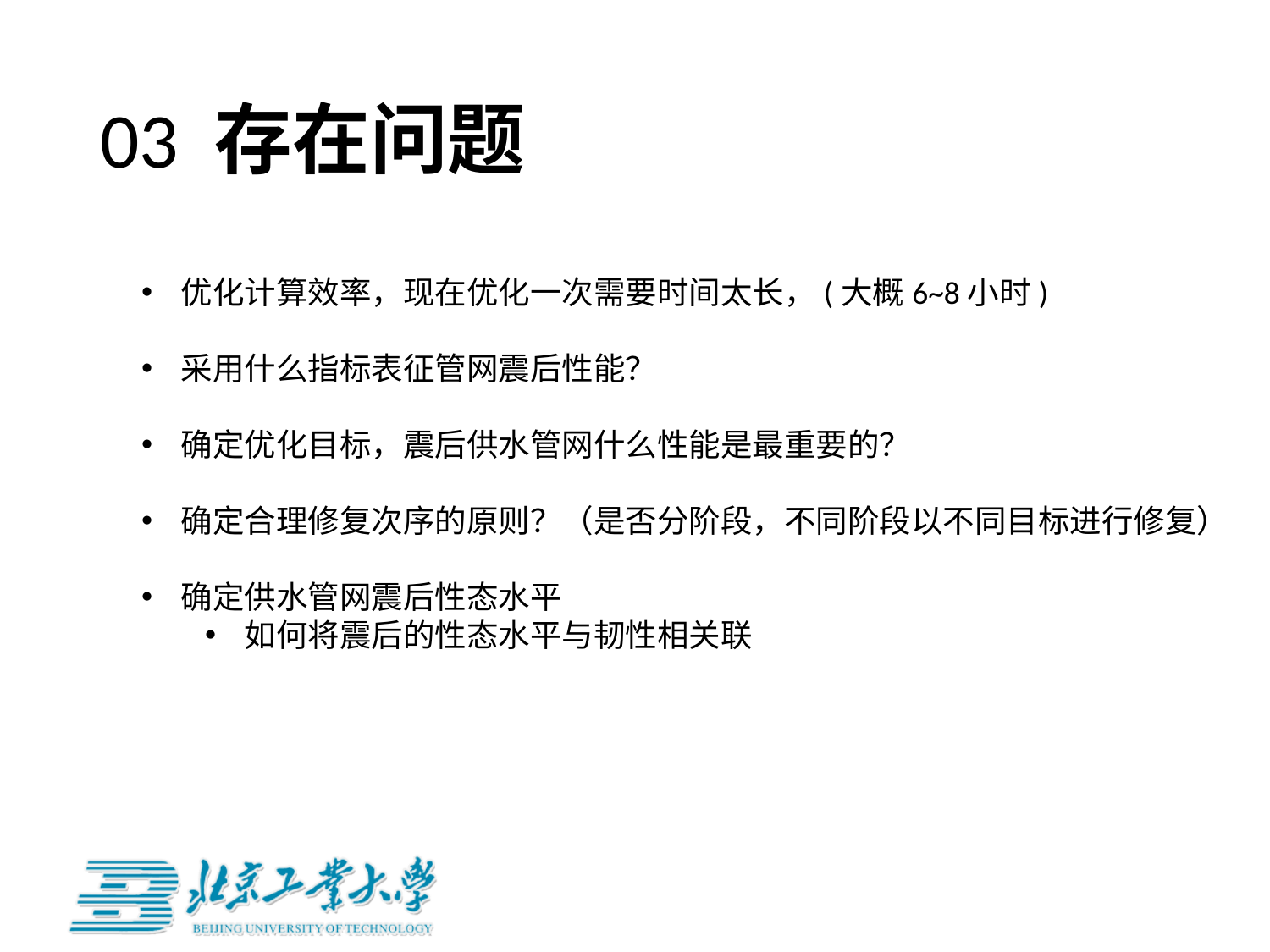

# 03 存在问题
优化计算效率，现在优化一次需要时间太长，(大概6~8小时)

采用什么指标表征管网震后性能？

确定优化目标，震后供水管网什么性能是最重要的？

确定合理修复次序的原则？（是否分阶段，不同阶段以不同目标进行修复）

确定供水管网震后性态水平
如何将震后的性态水平与韧性相关联